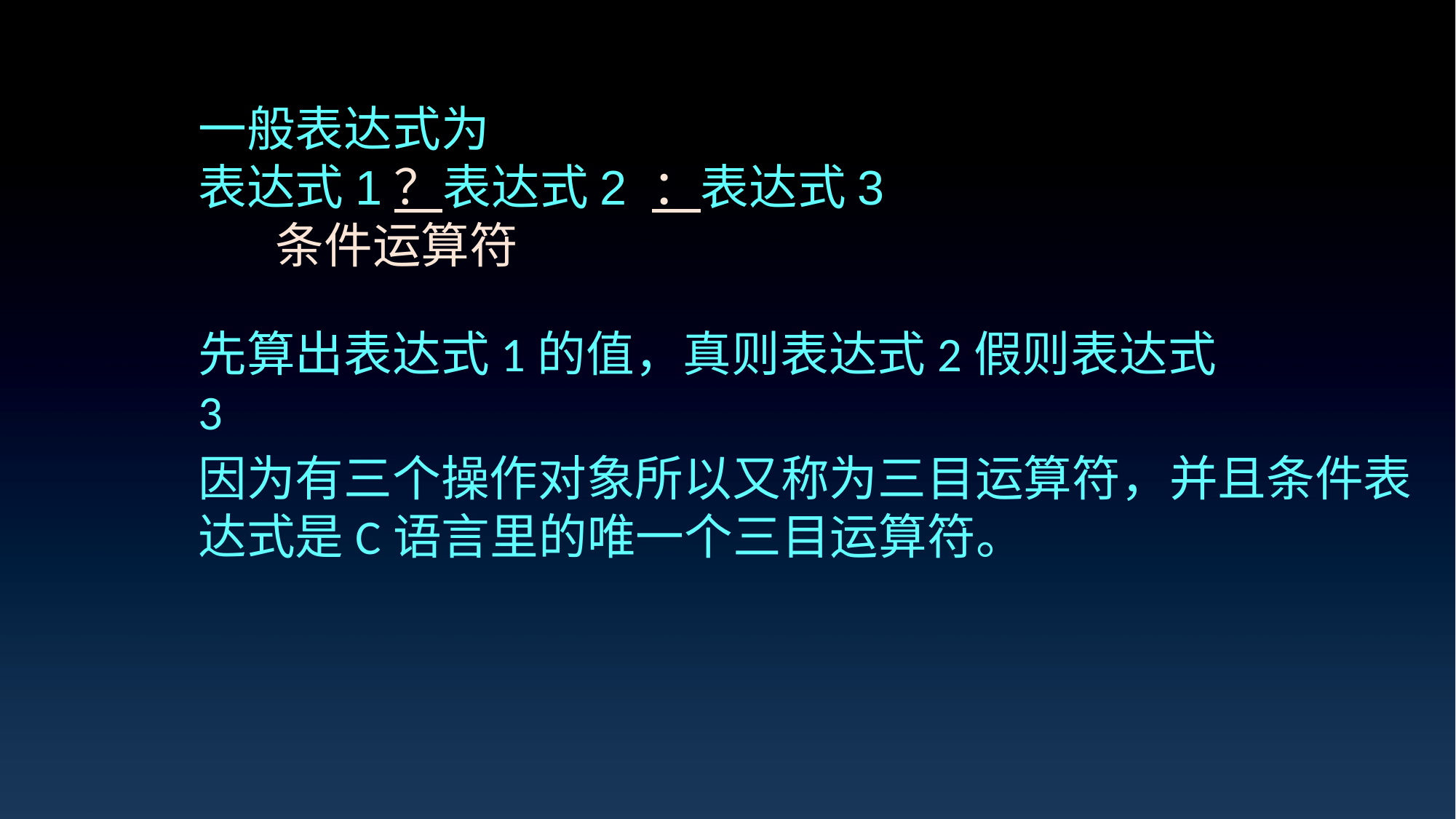

一般表达式为
表达式1？表达式2 ：表达式3
      条件运算符
e7d195523061f1c0205959036996ad55c215b892a7aac5c0B9ADEF7896FB48F2EF97163A2DE1401E1875DEDC438B7864AD24CA23553DBBBD975DAF4CAD4A2592689FFB6CEE59FFA55B2702D0E5EE29CD908F8B157BF8F8399D08F01223CB0B1EBC5650C3AFE340F4E4722CA93B5E940EF49FBB9E99B7DC58FDDEFD6852FB47095B54E1558E4D4F7E
先算出表达式1的值，真则表达式2假则表达式3
因为有三个操作对象所以又称为三目运算符，并且条件表达式是C语言里的唯一个三目运算符。